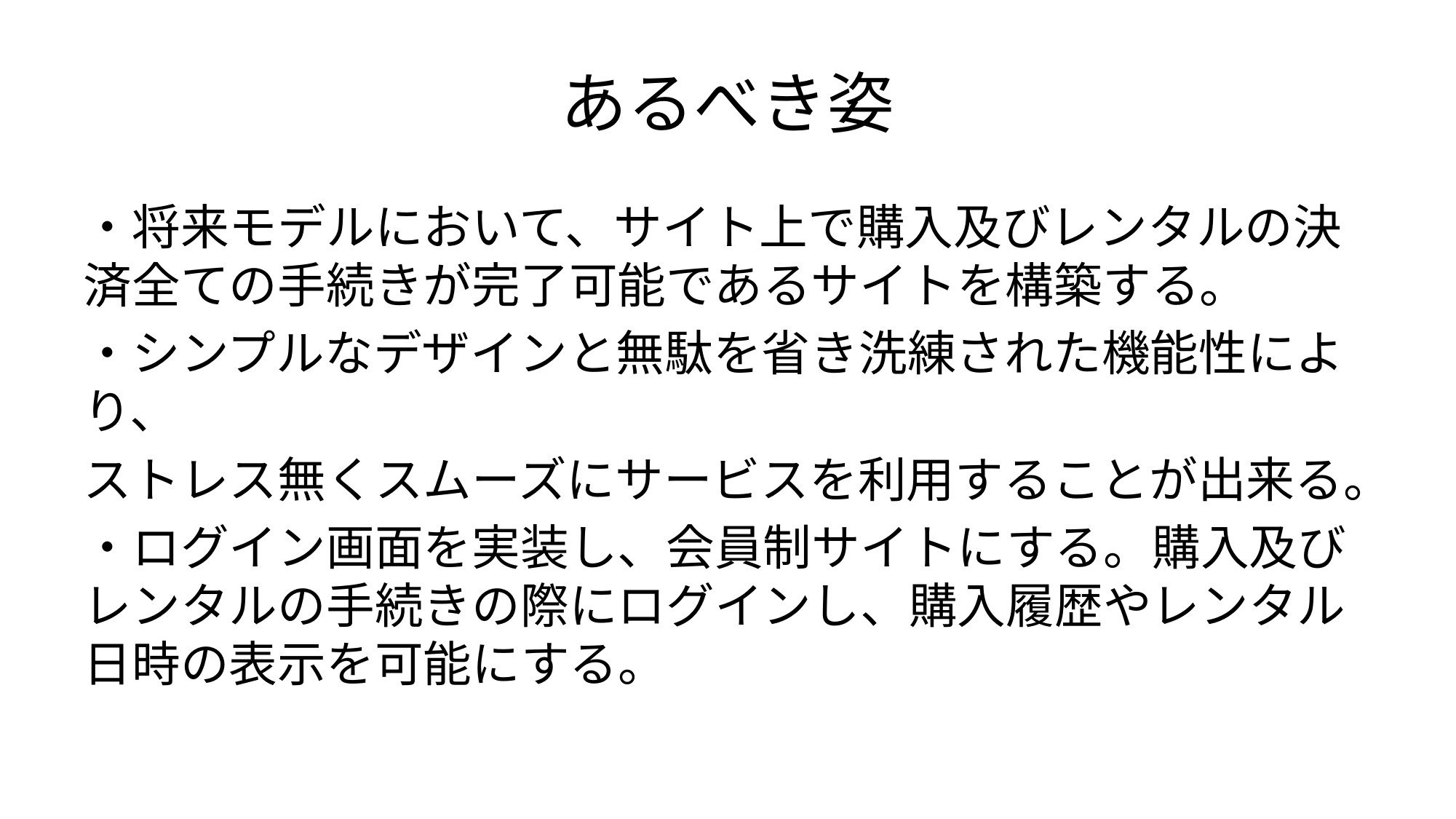

# あるべき姿
・将来モデルにおいて、サイト上で購入及びレンタルの決済全ての手続きが完了可能であるサイトを構築する。
・シンプルなデザインと無駄を省き洗練された機能性により、
ストレス無くスムーズにサービスを利用することが出来る。
・ログイン画面を実装し、会員制サイトにする。購入及びレンタルの手続きの際にログインし、購入履歴やレンタル日時の表示を可能にする。